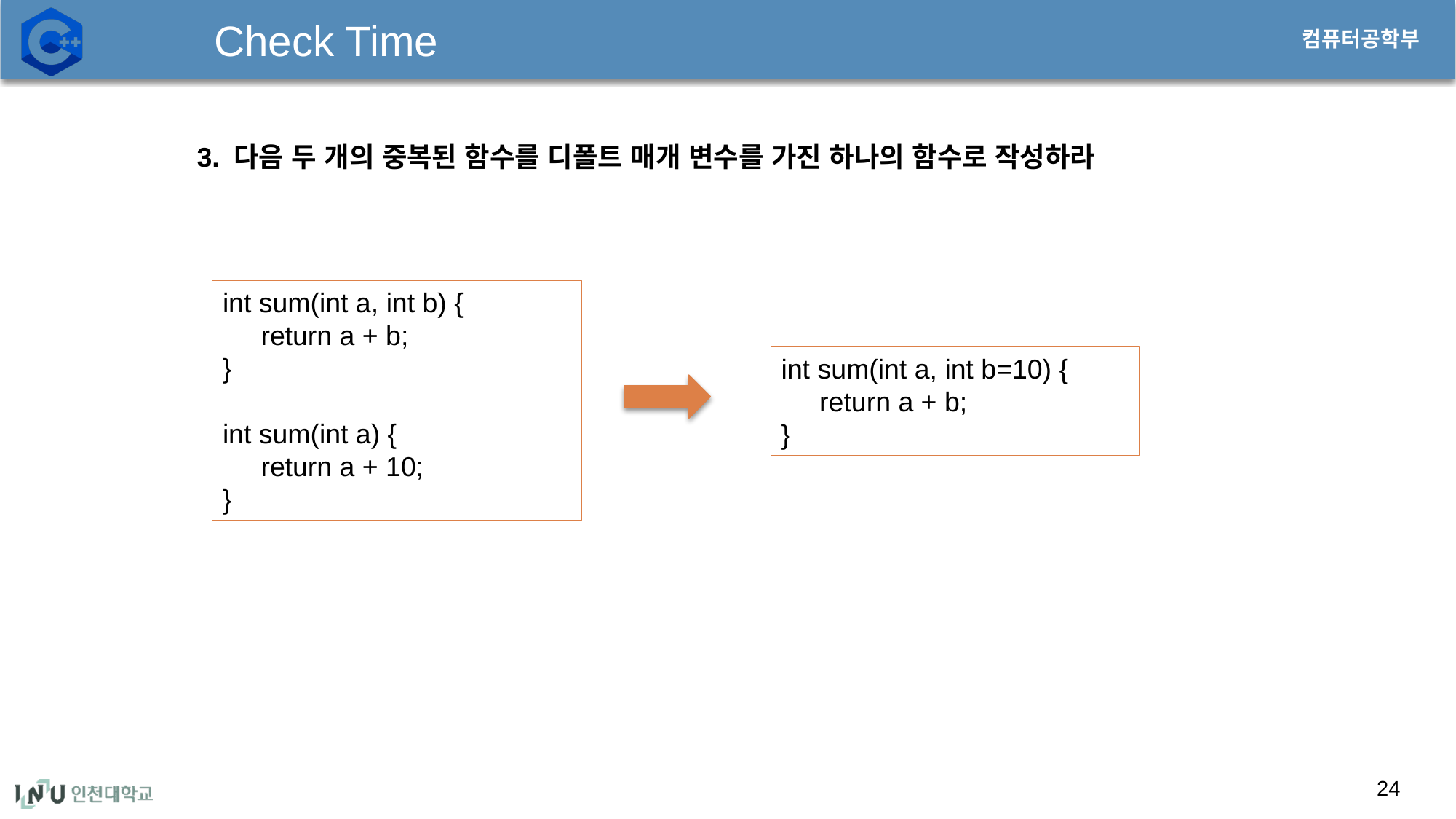

# Check Time
3. 다음 두 개의 중복된 함수를 디폴트 매개 변수를 가진 하나의 함수로 작성하라

int sum(int a, int b) {
     return a + b;
}

int sum(int a) {
     return a + 10;
}
int sum(int a, int b=10) {
     return a + b;
}